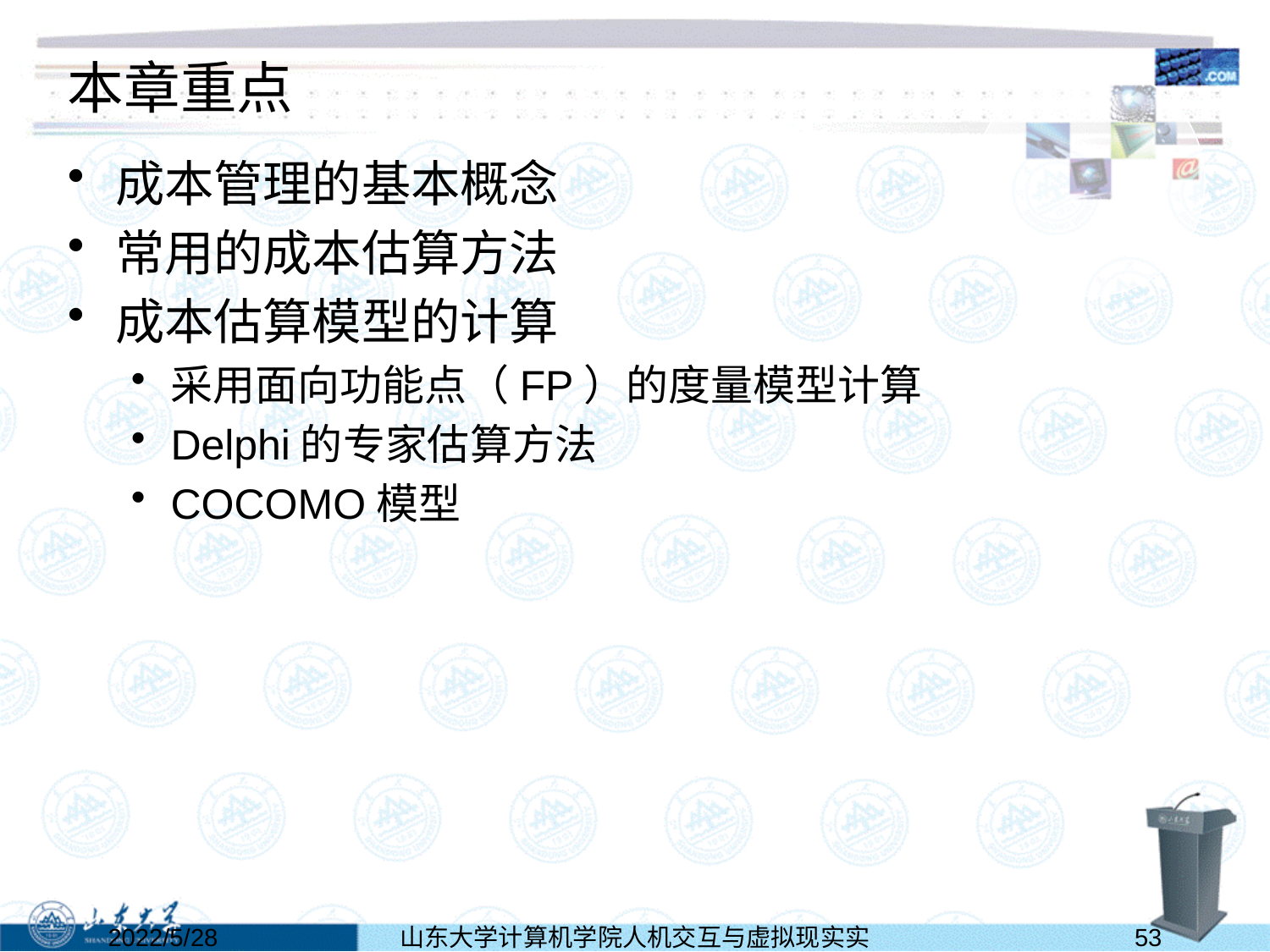

# 本章重点
成本管理的基本概念
常用的成本估算方法
成本估算模型的计算
采用面向功能点（FP）的度量模型计算
Delphi的专家估算方法
COCOMO模型
2022/5/28
山东大学计算机学院人机交互与虚拟现实实验室
53